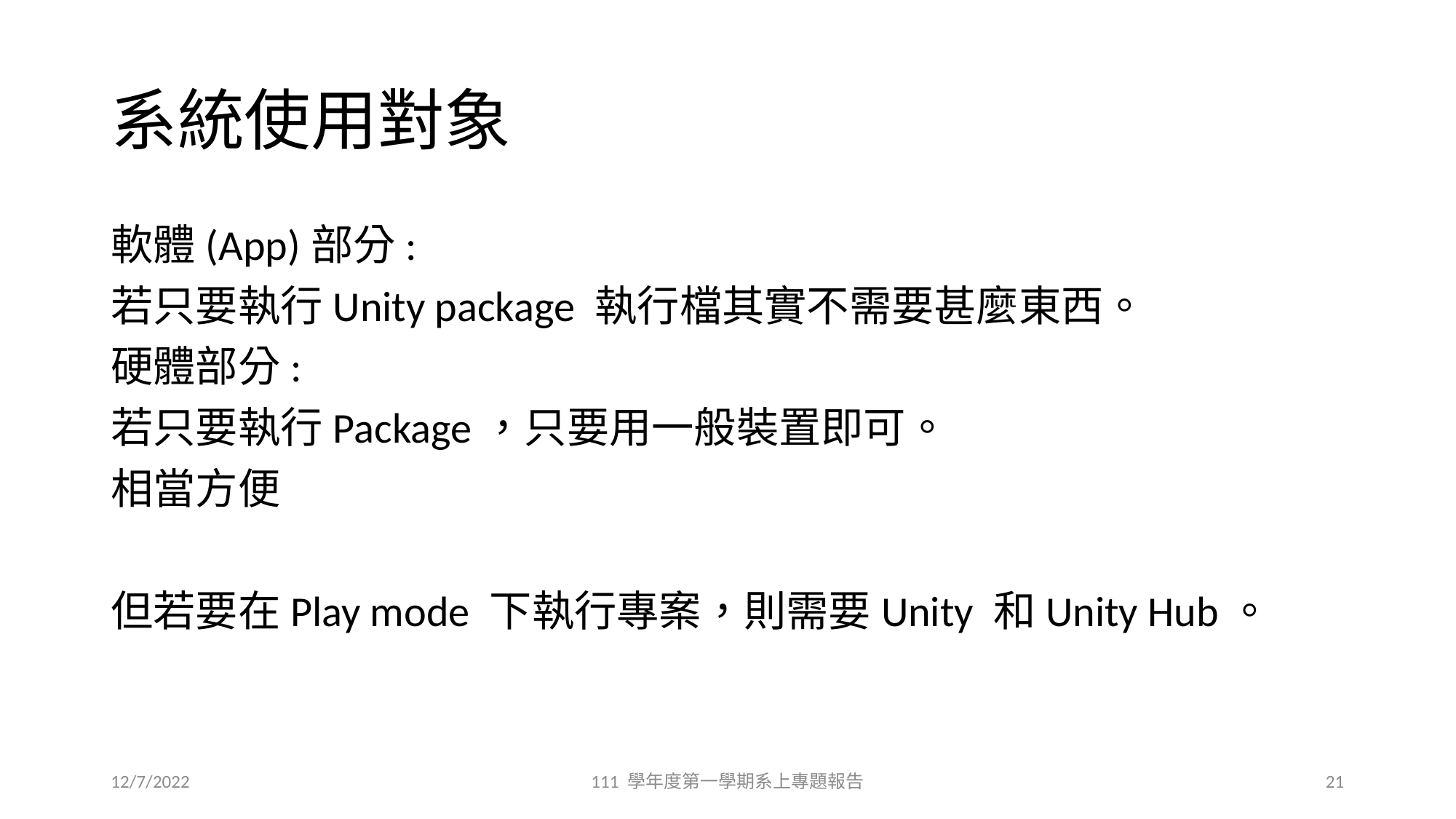

# 系統使用對象
軟體(App)部分:
若只要執行Unity package 執行檔其實不需要甚麼東西。
硬體部分:
若只要執行Package，只要用一般裝置即可。
相當方便

但若要在Play mode 下執行專案，則需要Unity 和Unity Hub。
12/7/2022
111 學年度第一學期系上專題報告
21